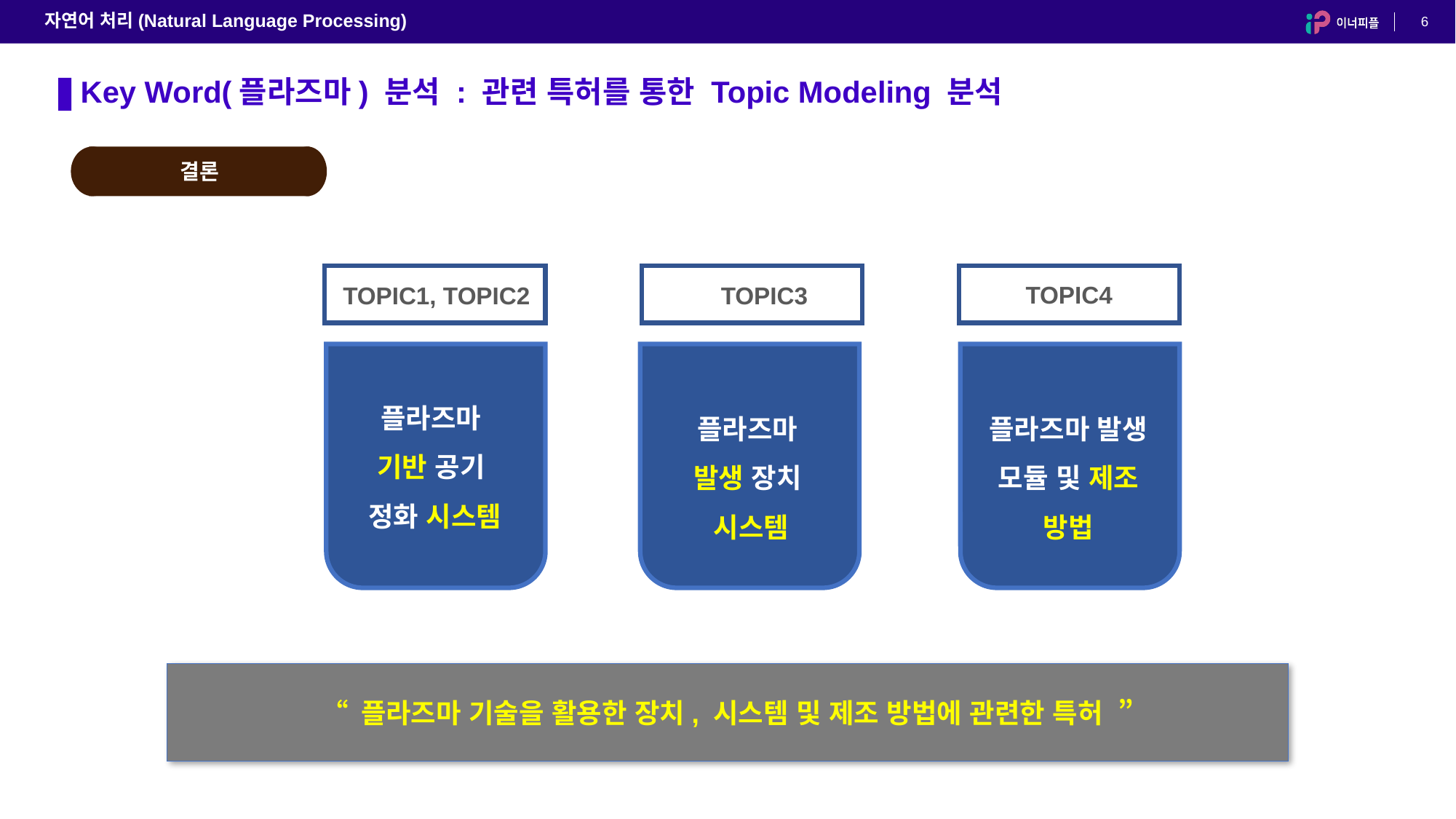

# 자연어 처리(Natural Language Processing)
6
Key Word(플라즈마) 분석 : 관련 특허를 통한 Topic Modeling 분석

결론

TOPIC4
TOPIC1, TOPIC2
TOPIC3

플라즈마
기반 공기
정화 시스템
플라즈마
발생 장치
시스템
플라즈마 발생 모듈 및 제조 방법
“ 플라즈마 기술을 활용한 장치, 시스템 및 제조 방법에 관련한 특허  ”